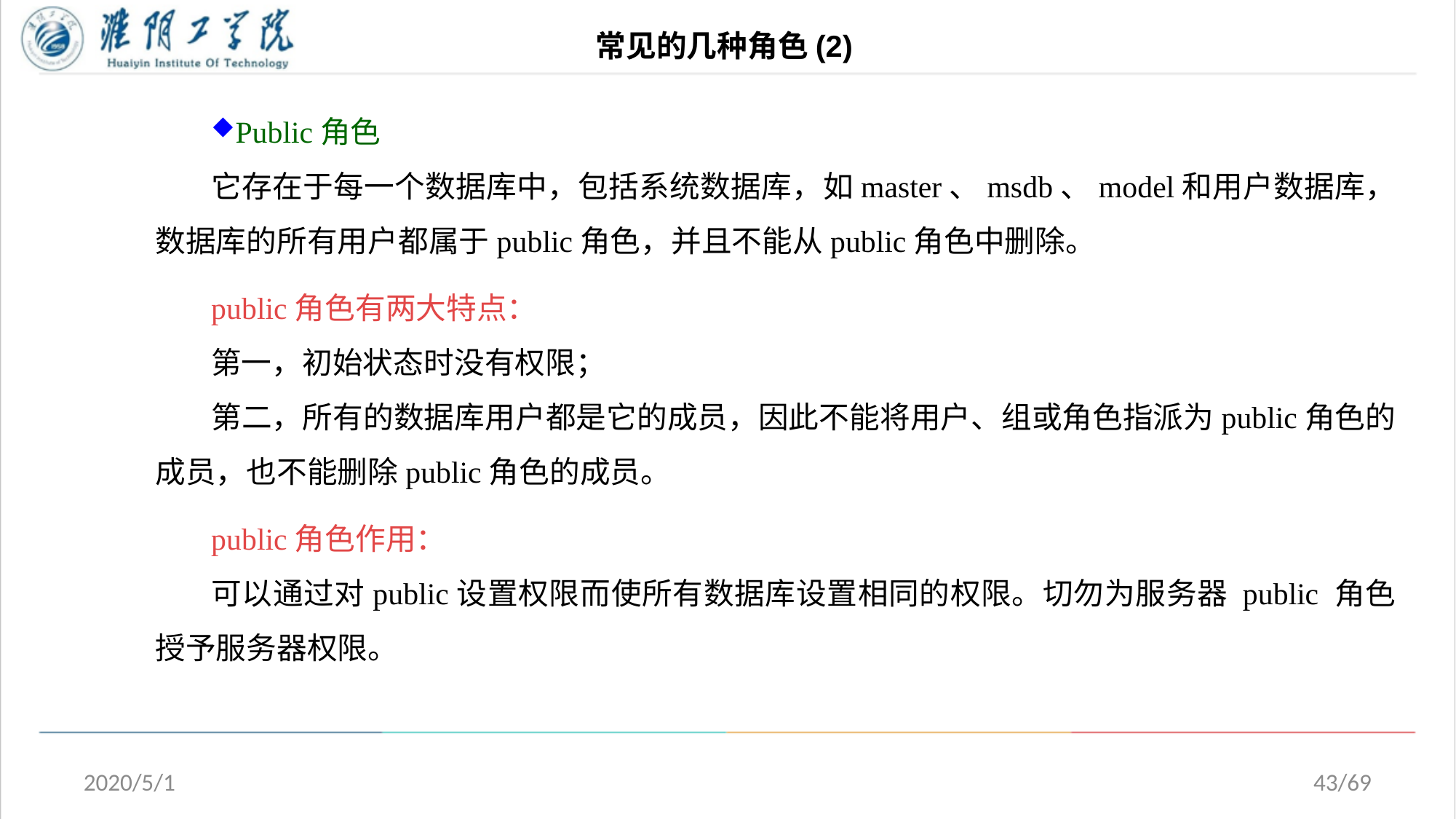

# 常见的几种角色(2)
Public角色
它存在于每一个数据库中，包括系统数据库，如master、msdb、model和用户数据库，数据库的所有用户都属于public角色，并且不能从public角色中删除。
public角色有两大特点：
第一，初始状态时没有权限；
第二，所有的数据库用户都是它的成员，因此不能将用户、组或角色指派为public角色的成员，也不能删除public角色的成员。
public角色作用：
可以通过对public设置权限而使所有数据库设置相同的权限。切勿为服务器 public 角色授予服务器权限。
2020/5/1
43/69